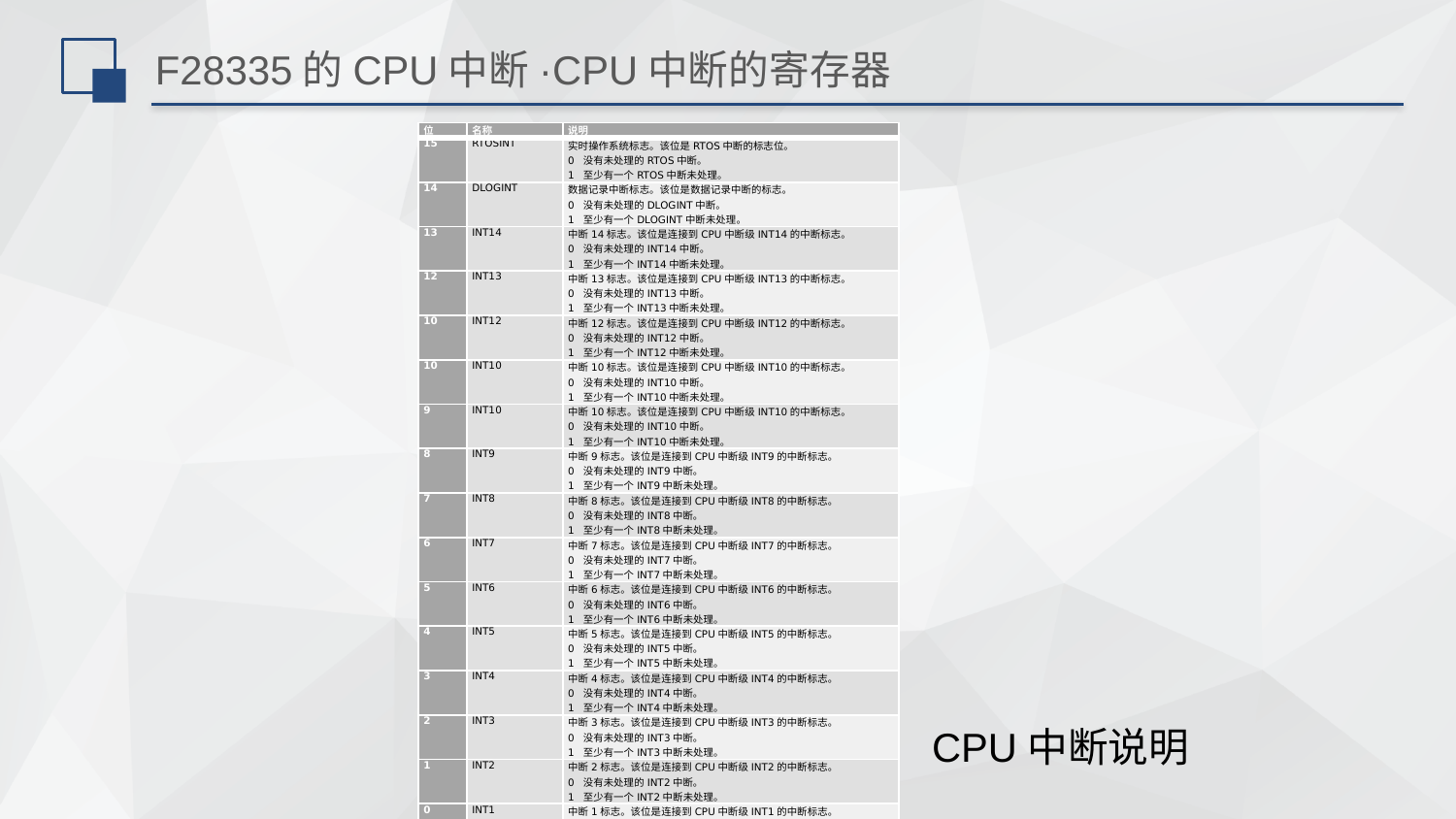

# F28335的CPU中断·CPU中断的寄存器
| 位 | 名称 | 说明 |
| --- | --- | --- |
| 15 | RTOSINT | 实时操作系统标志。该位是RTOS中断的标志位。 0 没有未处理的RTOS中断。 1 至少有一个RTOS中断未处理。 |
| 14 | DLOGINT | 数据记录中断标志。该位是数据记录中断的标志。 0 没有未处理的DLOGINT中断。 1 至少有一个DLOGINT中断未处理。 |
| 13 | INT14 | 中断14标志。该位是连接到CPU中断级INT14的中断标志。 0 没有未处理的INT14中断。 1 至少有一个INT14中断未处理。 |
| 12 | INT13 | 中断13标志。该位是连接到CPU中断级INT13的中断标志。 0 没有未处理的INT13中断。 1 至少有一个INT13中断未处理。 |
| 10 | INT12 | 中断12标志。该位是连接到CPU中断级INT12的中断标志。 0 没有未处理的INT12中断。 1 至少有一个INT12中断未处理。 |
| 10 | INT10 | 中断10标志。该位是连接到CPU中断级INT10的中断标志。 0 没有未处理的INT10中断。 1 至少有一个INT10中断未处理。 |
| 9 | INT10 | 中断10标志。该位是连接到CPU中断级INT10的中断标志。 0 没有未处理的INT10中断。 1 至少有一个INT10中断未处理。 |
| 8 | INT9 | 中断9标志。该位是连接到CPU中断级INT9的中断标志。 0 没有未处理的INT9中断。 1 至少有一个INT9中断未处理。 |
| 7 | INT8 | 中断8标志。该位是连接到CPU中断级INT8的中断标志。 0 没有未处理的INT8中断。 1 至少有一个INT8中断未处理。 |
| 6 | INT7 | 中断7标志。该位是连接到CPU中断级INT7的中断标志。 0 没有未处理的INT7中断。 1 至少有一个INT7中断未处理。 |
| 5 | INT6 | 中断6标志。该位是连接到CPU中断级INT6的中断标志。 0 没有未处理的INT6中断。 1 至少有一个INT6中断未处理。 |
| 4 | INT5 | 中断5标志。该位是连接到CPU中断级INT5的中断标志。 0 没有未处理的INT5中断。 1 至少有一个INT5中断未处理。 |
| 3 | INT4 | 中断4标志。该位是连接到CPU中断级INT4的中断标志。 0 没有未处理的INT4中断。 1 至少有一个INT4中断未处理。 |
| 2 | INT3 | 中断3标志。该位是连接到CPU中断级INT3的中断标志。 0 没有未处理的INT3中断。 1 至少有一个INT3中断未处理。 |
| 1 | INT2 | 中断2标志。该位是连接到CPU中断级INT2的中断标志。 0 没有未处理的INT2中断。 1 至少有一个INT2中断未处理。 |
| 0 | INT1 | 中断1标志。该位是连接到CPU中断级INT1的中断标志。 0 没有未处理的INT1中断。 1 至少有一个INT1中断未处理。 |
CPU中断说明